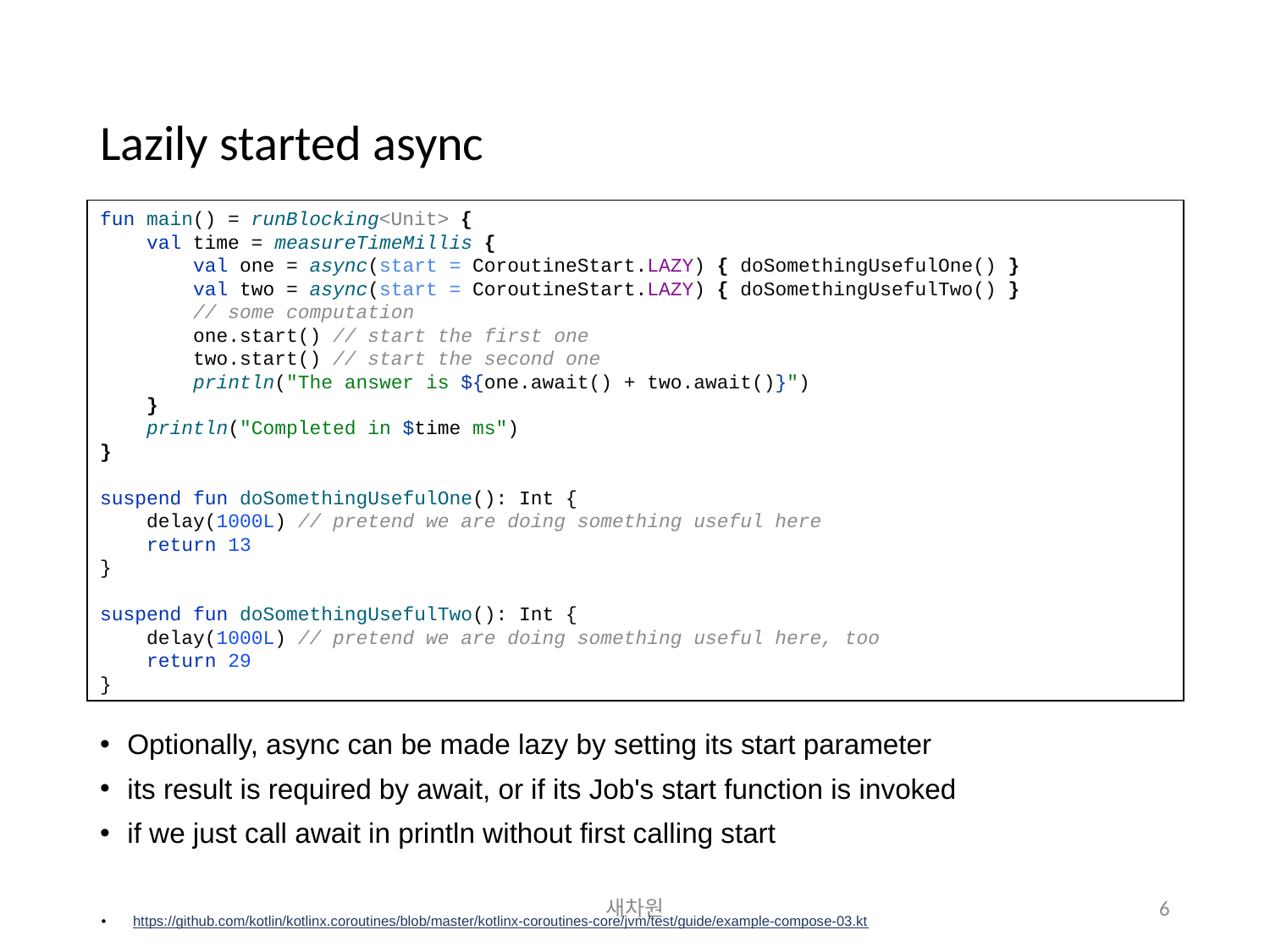

# Lazily started async
fun main() = runBlocking<Unit> {
    val time = measureTimeMillis {
        val one = async(start = CoroutineStart.LAZY) { doSomethingUsefulOne() }
        val two = async(start = CoroutineStart.LAZY) { doSomethingUsefulTwo() }
        // some computation
        one.start() // start the first one
        two.start() // start the second one
        println("The answer is ${one.await() + two.await()}")
    }
    println("Completed in $time ms")
}
suspend fun doSomethingUsefulOne(): Int {
    delay(1000L) // pretend we are doing something useful here
    return 13
}
suspend fun doSomethingUsefulTwo(): Int {
    delay(1000L) // pretend we are doing something useful here, too
    return 29
}
Optionally, async can be made lazy by setting its start parameter
its result is required by await, or if its Job's start function is invoked
if we just call await in println without first calling start
새차원
6
https://github.com/kotlin/kotlinx.coroutines/blob/master/kotlinx-coroutines-core/jvm/test/guide/example-compose-03.kt